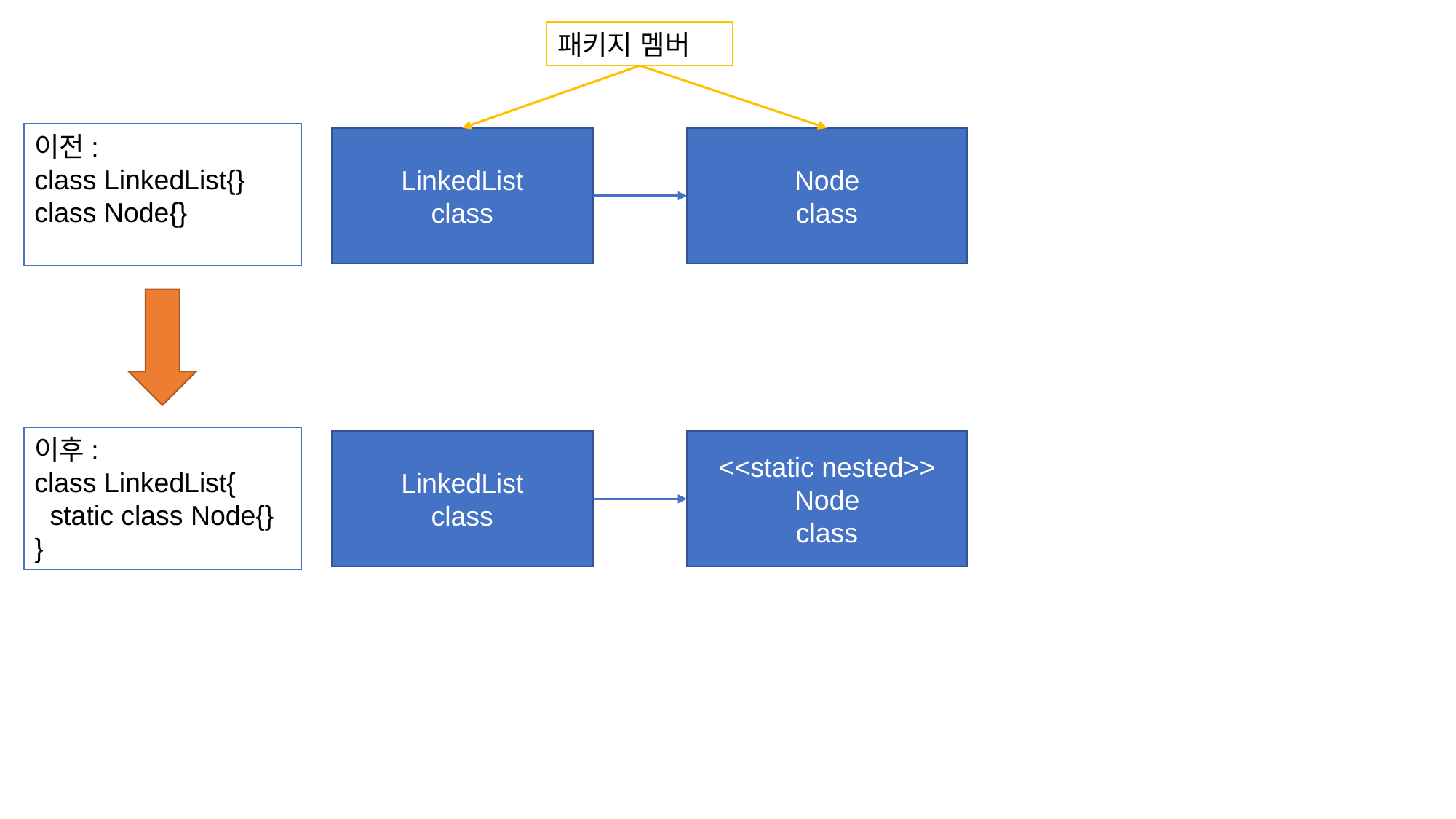

패키지 멤버
이전:
class LinkedList{}
class Node{}

LinkedList
class
Node
class

이후:
class LinkedList{
  static class Node{}
}
LinkedList
class
<<static nested>>
Node
class